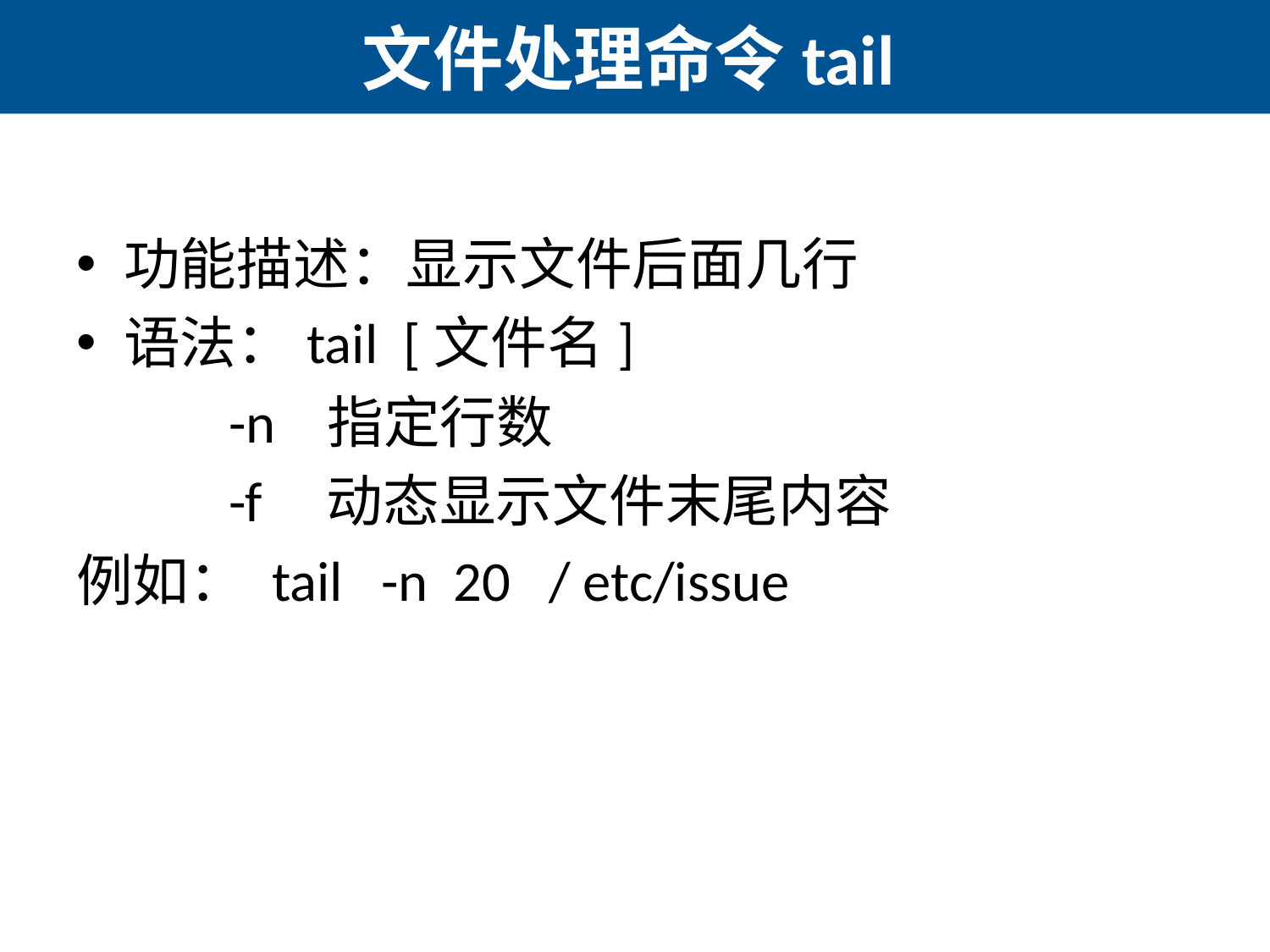

# 文件处理命令tail
功能描述：显示文件后面几行
语法：tail  [文件名]
	  -n   指定行数
            -f    动态显示文件末尾内容
例如： tail   -n  20   / etc/issue